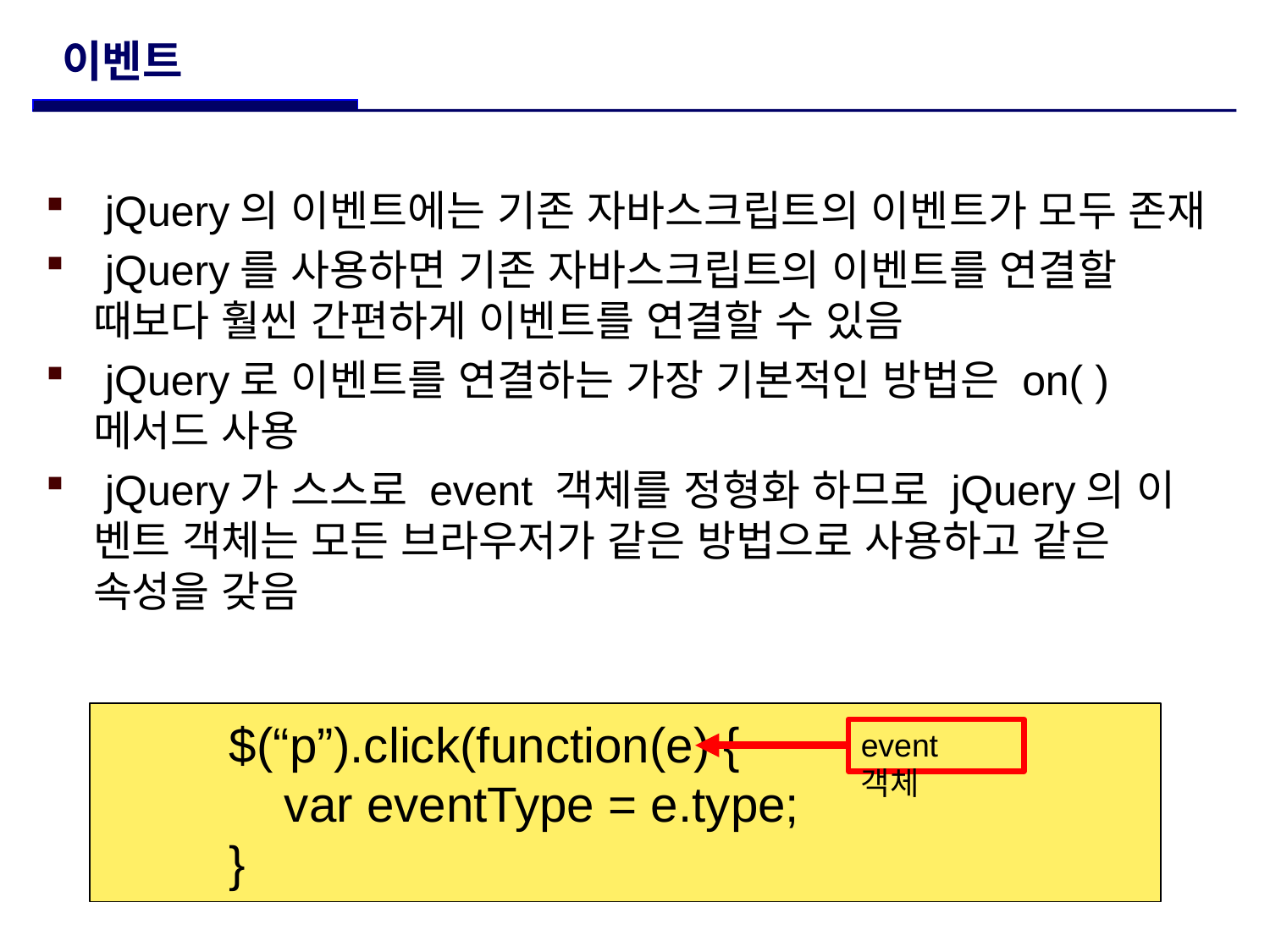

# 이벤트
 jQuery의 이벤트에는 기존 자바스크립트의 이벤트가 모두 존재
 jQuery를 사용하면 기존 자바스크립트의 이벤트를 연결할 때보다 훨씬 간편하게 이벤트를 연결할 수 있음
 jQuery로 이벤트를 연결하는 가장 기본적인 방법은 on( ) 메서드 사용
 jQuery가 스스로 event 객체를 정형화 하므로 jQuery의 이 벤트 객체는 모든 브라우저가 같은 방법으로 사용하고 같은 속성을 갖음
	$(“p”).click(function(e) {
	    var eventType = e.type;
	}
event 객체